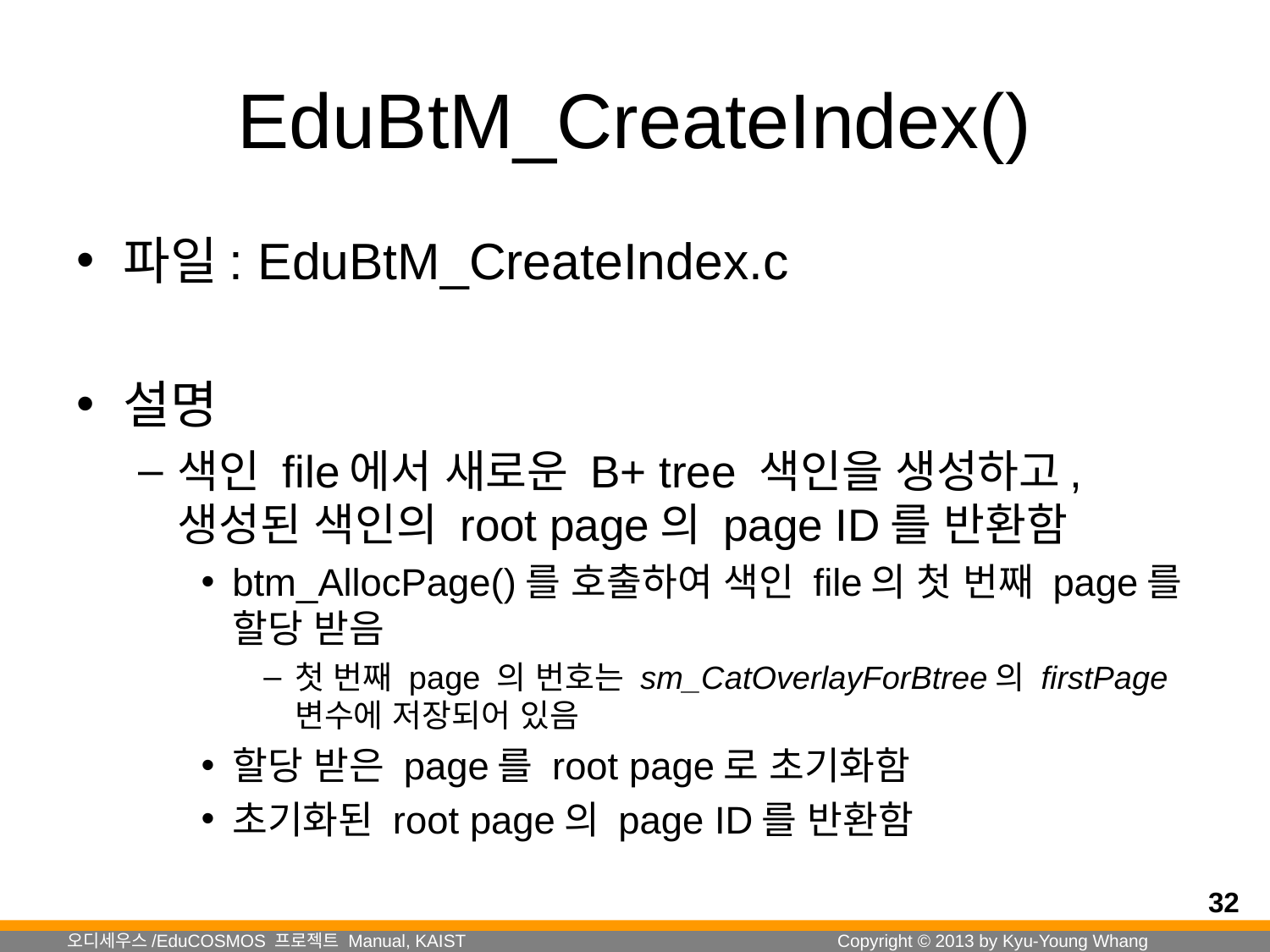

# EduBtM_CreateIndex()
파일: EduBtM_CreateIndex.c

설명
색인 file에서 새로운 B+ tree 색인을 생성하고, 생성된 색인의 root page의 page ID를 반환함
btm_AllocPage()를 호출하여 색인 file의 첫 번째 page를 할당 받음
첫 번째 page 의 번호는 sm_CatOverlayForBtree의 firstPage 변수에 저장되어 있음
할당 받은 page를 root page로 초기화함
초기화된 root page의 page ID를 반환함